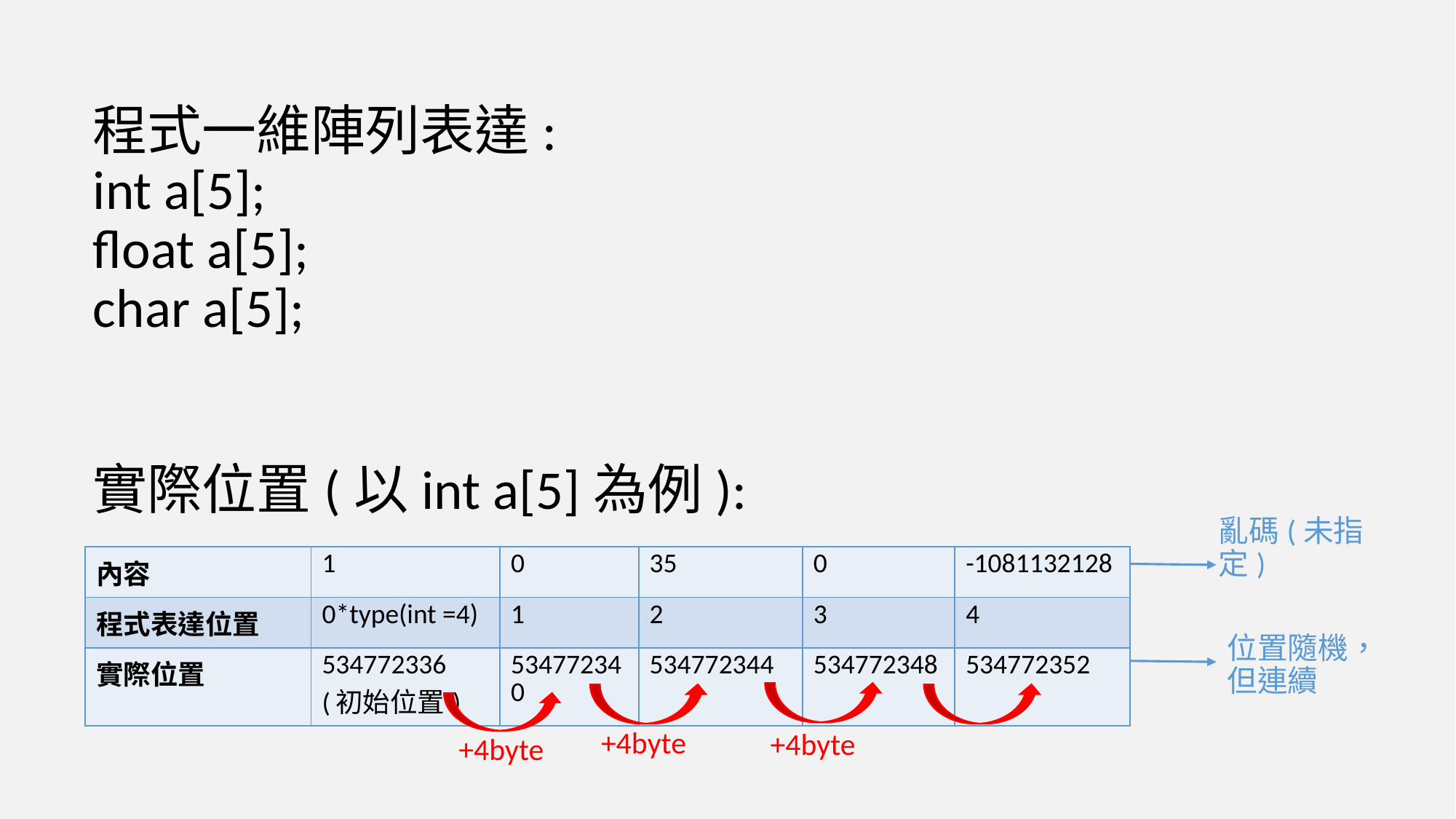

# 程式一維陣列表達: int a[5]; float a[5]; char a[5];
實際位置(以int a[5]為例):
亂碼(未指定)
| 內容 | 1 | 0 | 35 | 0 | -1081132128 |
| --- | --- | --- | --- | --- | --- |
| 程式表達位置 | 0\*type(int =4) | 1 | 2 | 3 | 4 |
| 實際位置 | 534772336 (初始位置) | 534772340 | 534772344 | 534772348 | 534772352 |
位置隨機，但連續

+4byte
+4byte
+4byte